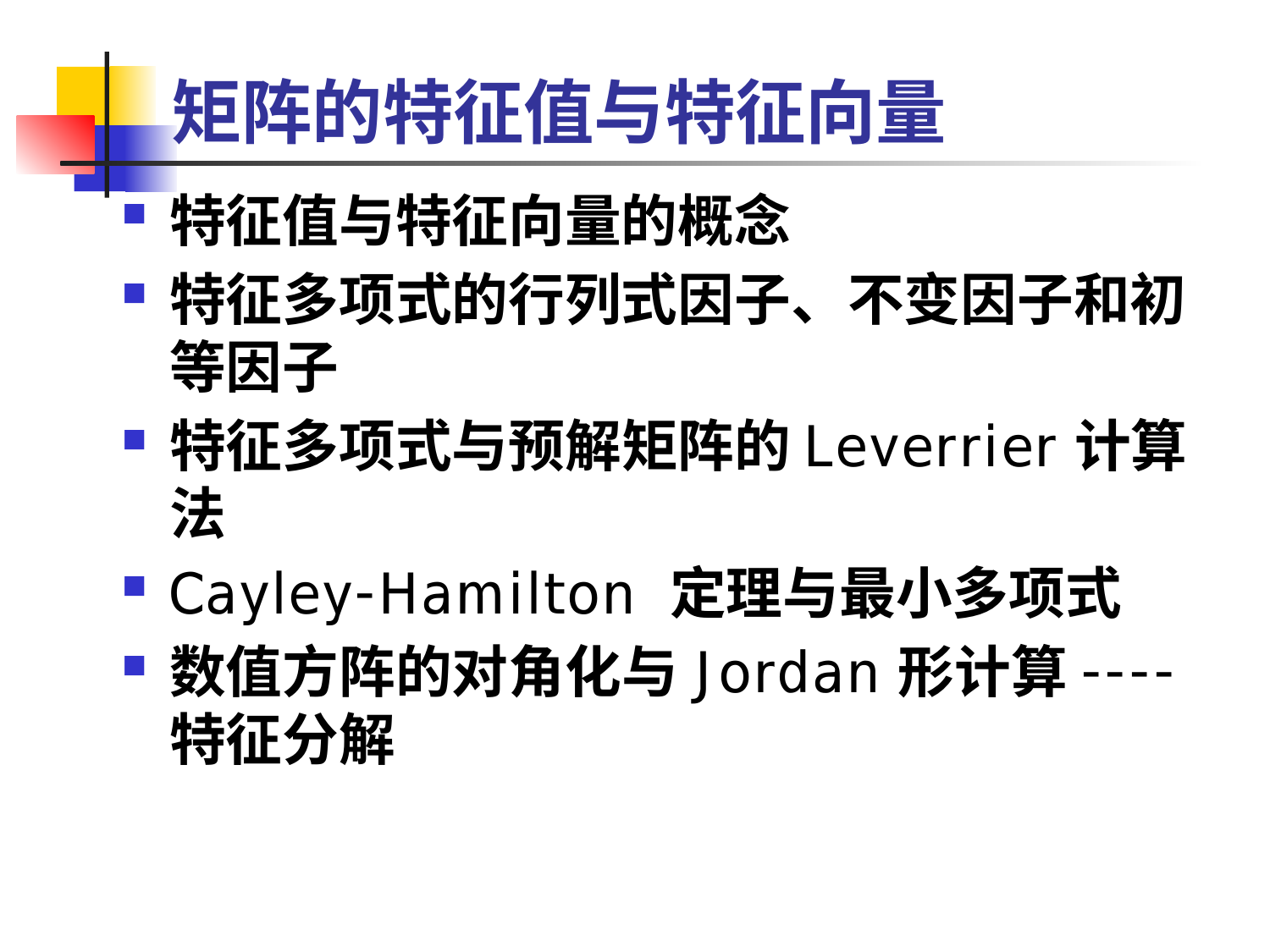

# 矩阵的特征值与特征向量
特征值与特征向量的概念
特征多项式的行列式因子、不变因子和初等因子
特征多项式与预解矩阵的Leverrier计算法
Cayley-Hamilton 定理与最小多项式
数值方阵的对角化与Jordan形计算----特征分解